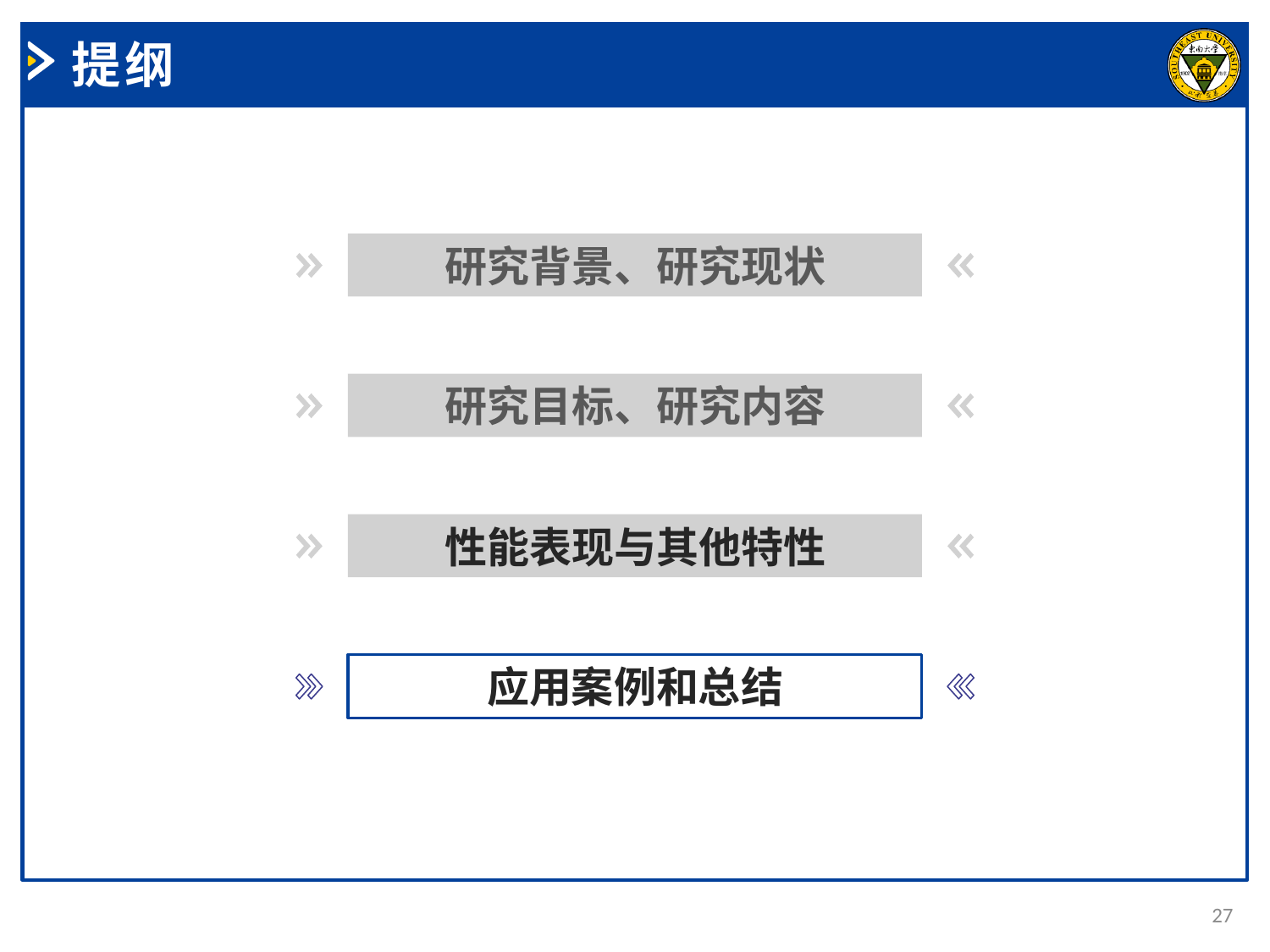

提纲
研究背景、研究现状

研究目标、研究内容

性能表现与其他特性

应用案例和总结

27